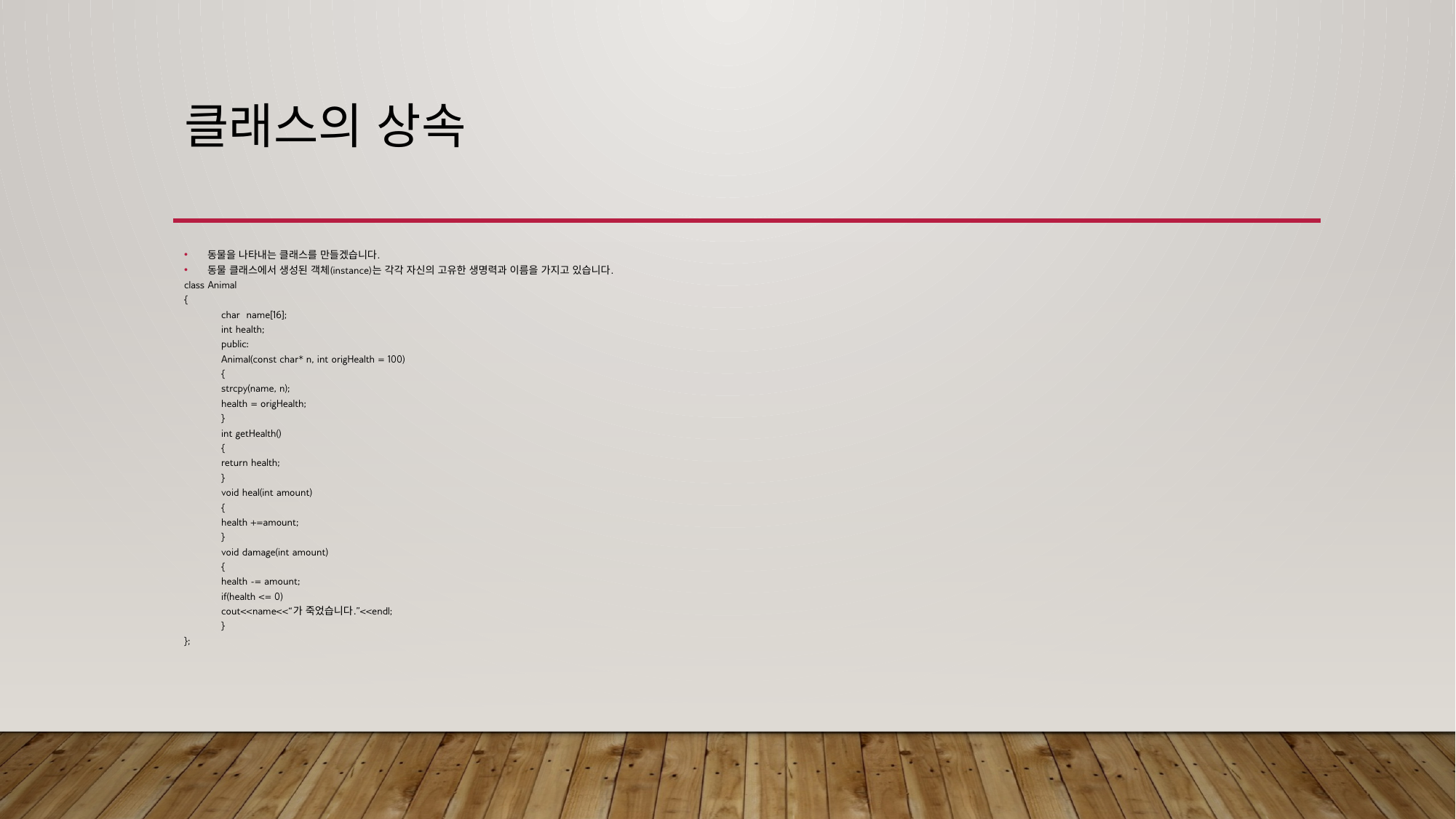

# 클래스의 상속
동물을 나타내는 클래스를 만들겠습니다.
동물 클래스에서 생성된 객체(instance)는 각각 자신의 고유한 생명력과 이름을 가지고 있습니다.
class Animal
{
	char  name[16];
	int health;
	public:
		Animal(const char* n, int origHealth = 100)
		{
			strcpy(name, n);
			health = origHealth;
		}
		int getHealth()
		{
			return health;
		}
		void heal(int amount)
		{
			health +=amount;
		}
		void damage(int amount)
		{
			health -= amount;
			if(health <= 0)
				cout<<name<<“가 죽었습니다.”<<endl;
		}
};